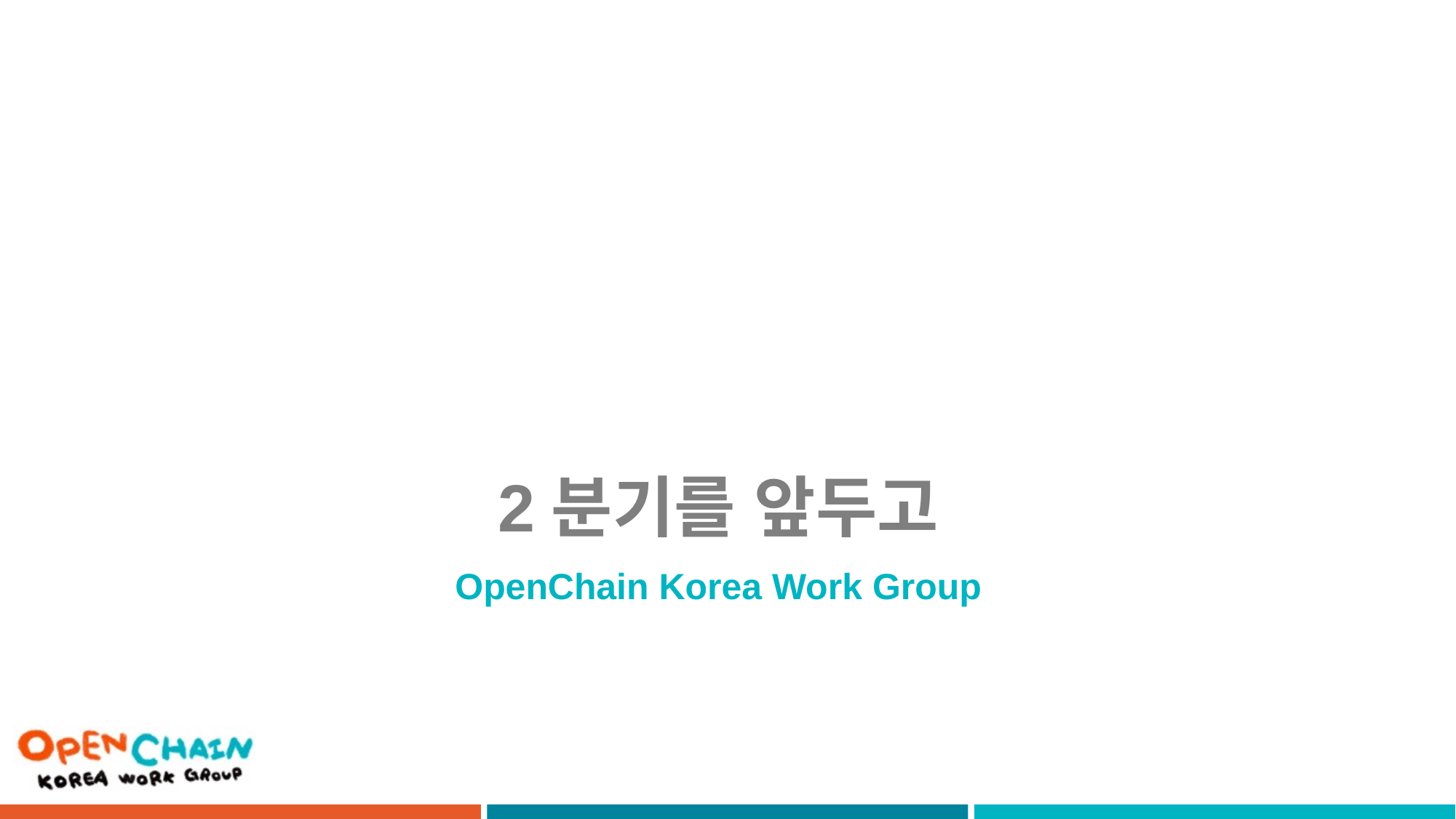

# 2분기를 앞두고
OpenChain Korea Work Group